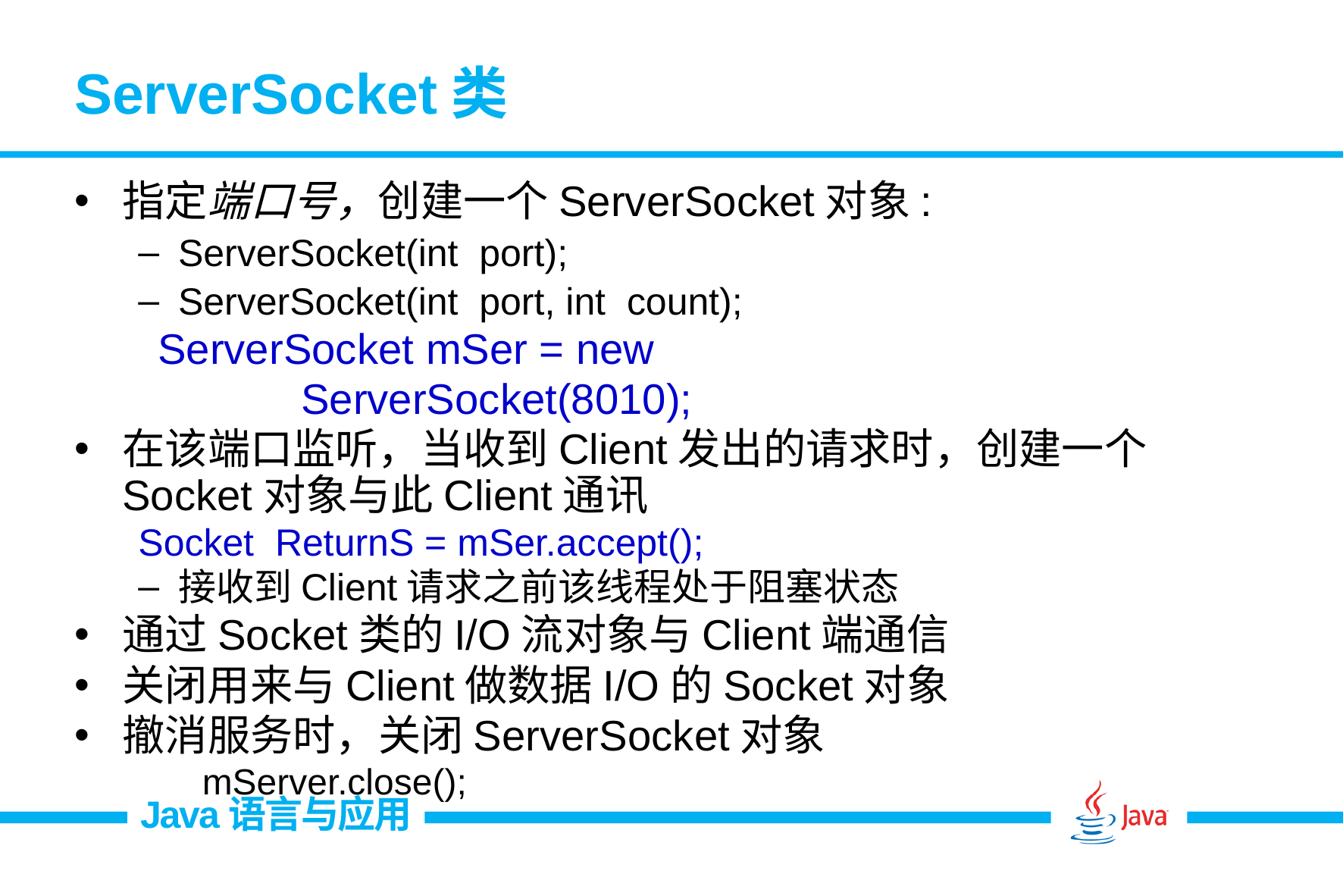

# ServerSocket类
指定端口号，创建一个ServerSocket对象:
ServerSocket(int  port);
ServerSocket(int  port, int  count);
       ServerSocket mSer = new
                   ServerSocket(8010);
在该端口监听，当收到Client发出的请求时，创建一个Socket对象与此Client通讯
Socket  ReturnS = mSer.accept();
接收到Client请求之前该线程处于阻塞状态
通过Socket类的I/O流对象与Client端通信
关闭用来与Client做数据I/O的Socket对象
撤消服务时，关闭ServerSocket对象
mServer.close();